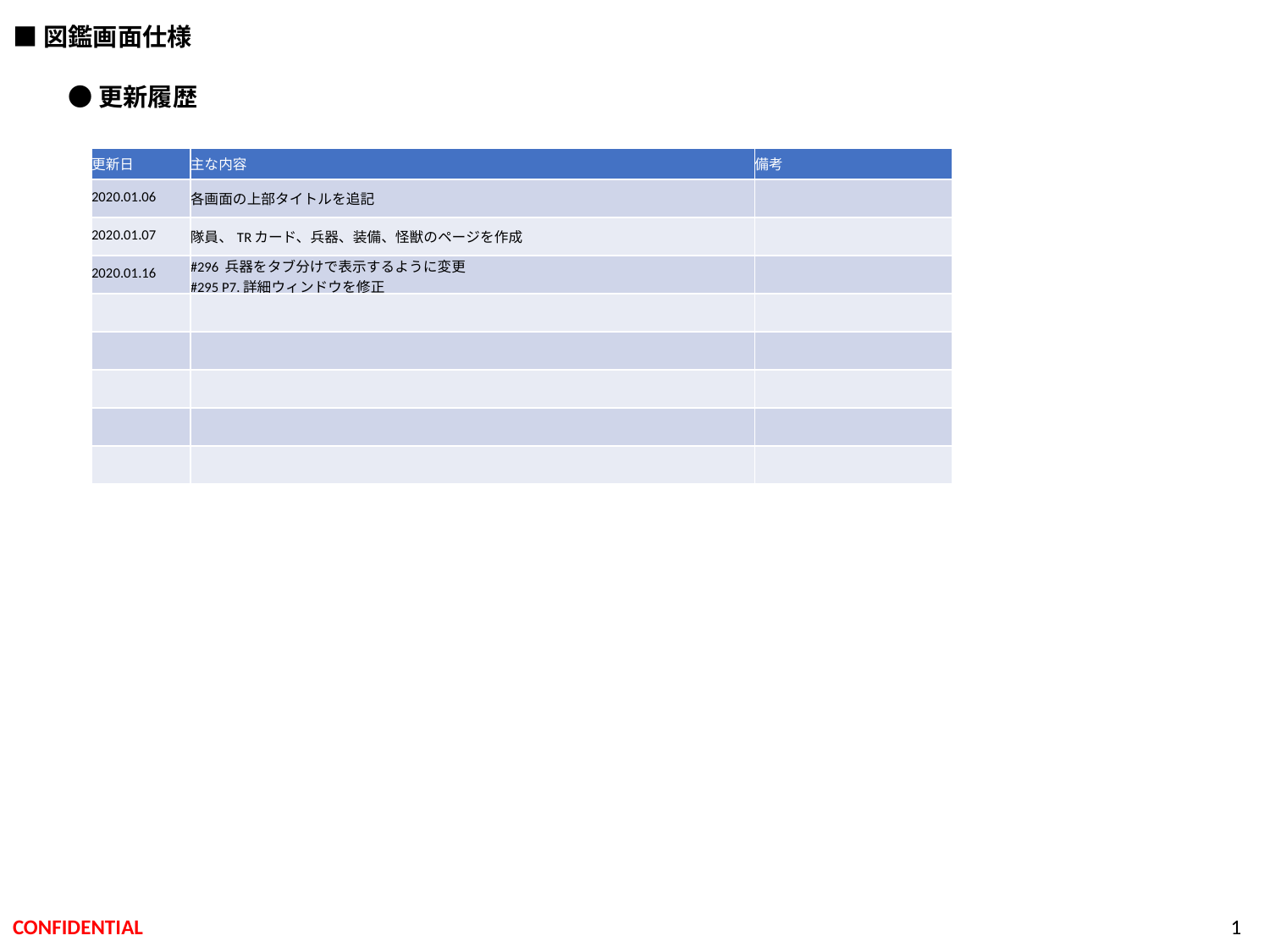

■図鑑画面仕様
●更新履歴
| 更新日 | 主な内容 | 備考 |
| --- | --- | --- |
| 2020.01.06 | 各画面の上部タイトルを追記 |  |
| 2020.01.07 | 隊員、TRカード、兵器、装備、怪獣のページを作成 |  |
| 2020.01.16 | #296 兵器をタブ分けで表示するように変更 #295 P7.詳細ウィンドウを修正 |  |
|  |  |  |
|  |  |  |
|  |  |  |
|  |  |  |
|  |  |  |
1
CONFIDENTIAL